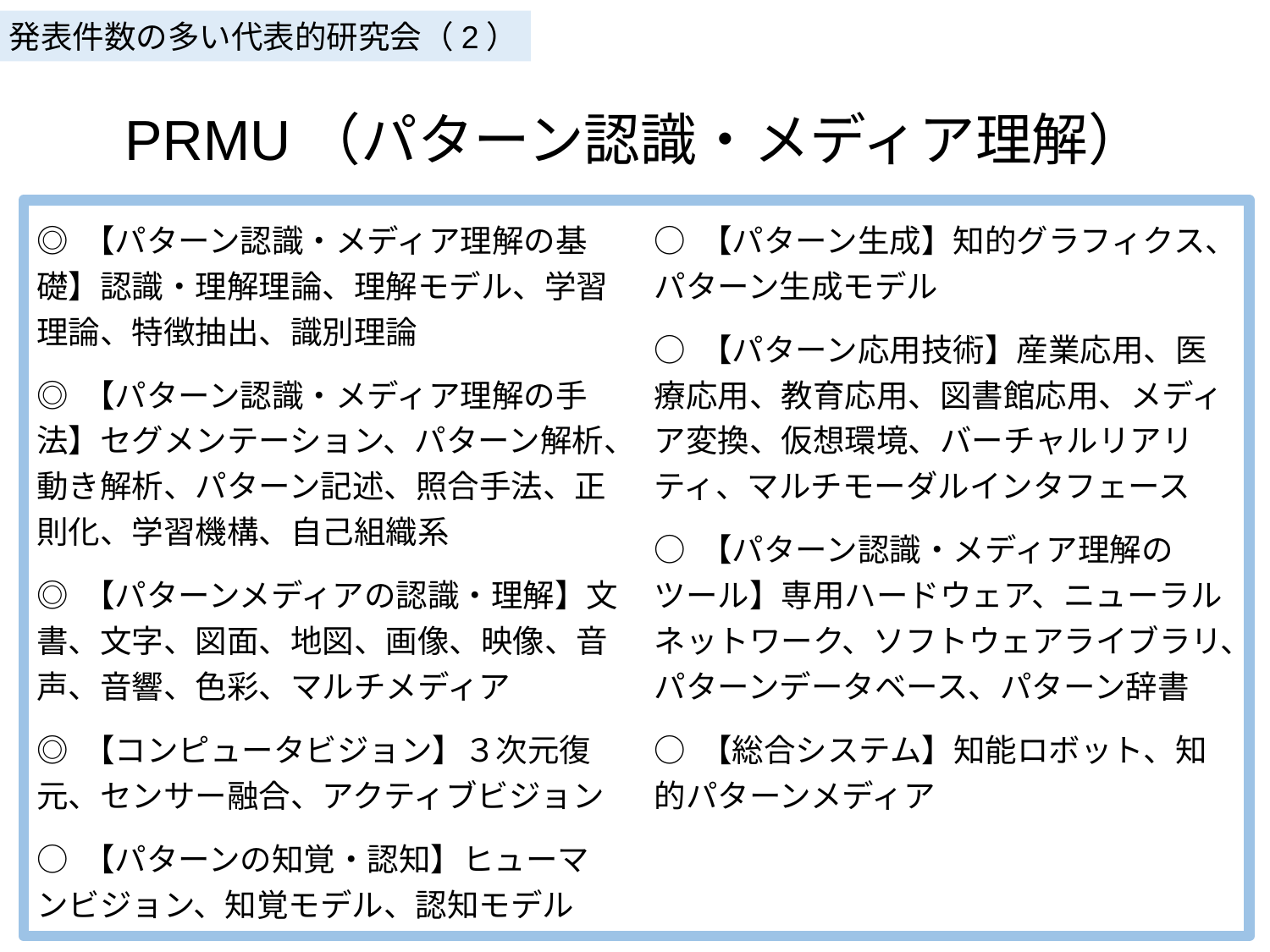

発表件数の多い代表的研究会（2）
# PRMU（パターン認識・メディア理解）
◎ 【パターン認識・メディア理解の基礎】認識・理解理論、理解モデル、学習理論、特徴抽出、識別理論
◎ 【パターン認識・メディア理解の手法】セグメンテーション、パターン解析、動き解析、パターン記述、照合手法、正則化、学習機構、自己組織系
◎ 【パターンメディアの認識・理解】文書、文字、図面、地図、画像、映像、音声、音響、色彩、マルチメディア
◎ 【コンピュータビジョン】３次元復元、センサー融合、アクティブビジョン
○ 【パターンの知覚・認知】ヒューマンビジョン、知覚モデル、認知モデル
○ 【パターン生成】知的グラフィクス、パターン生成モデル
○ 【パターン応用技術】産業応用、医療応用、教育応用、図書館応用、メディア変換、仮想環境、バーチャルリアリティ、マルチモーダルインタフェース
○ 【パターン認識・メディア理解のツール】専用ハードウェア、ニューラルネットワーク、ソフトウェアライブラリ、パターンデータベース、パターン辞書
○ 【総合システム】知能ロボット、知的パターンメディア